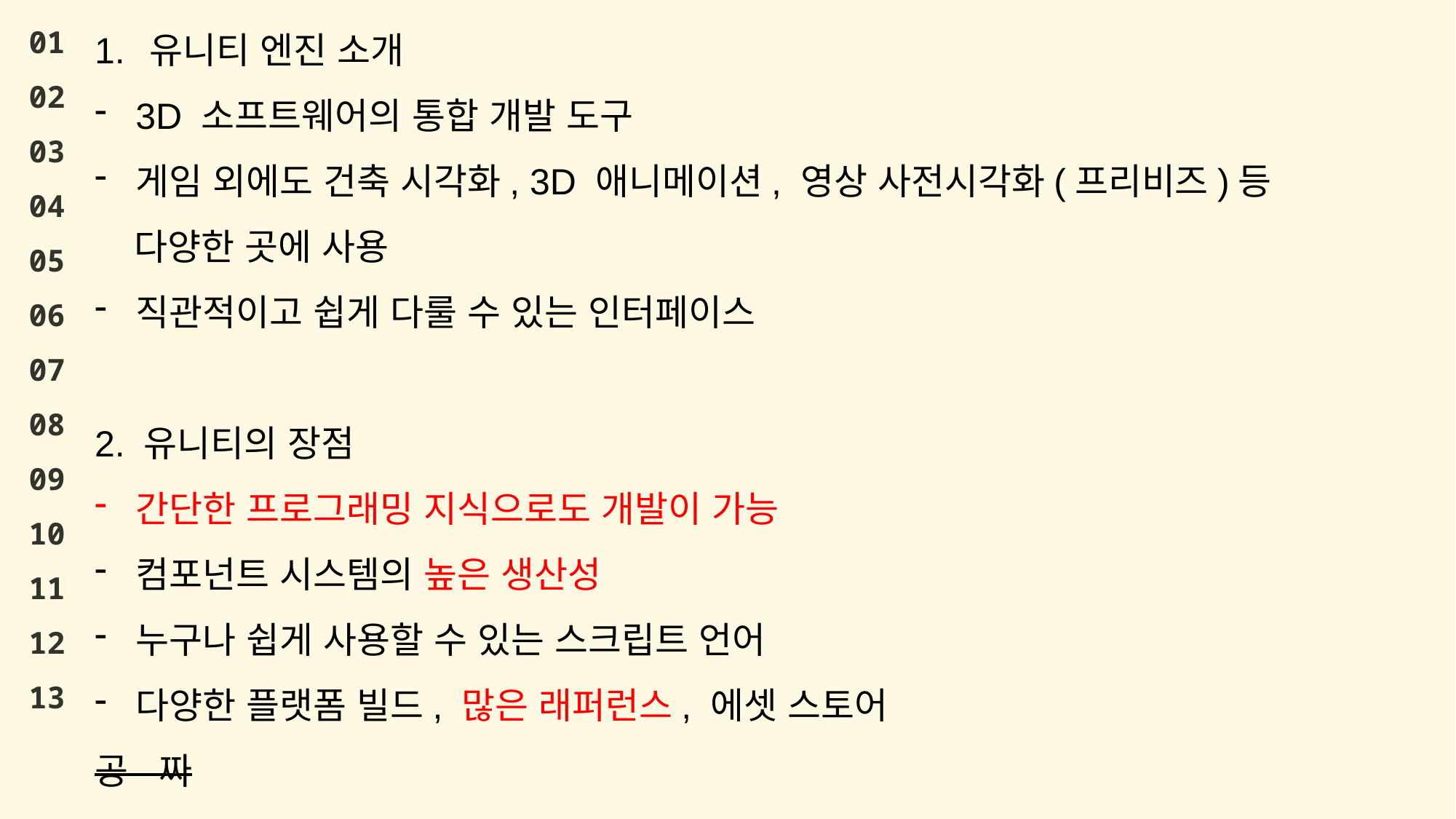

01
02
03
04
05
06
07
08
09
10
11
12
13
유니티 엔진 소개
3D 소프트웨어의 통합 개발 도구
게임 외에도 건축 시각화, 3D 애니메이션, 영상 사전시각화(프리비즈)등
   다양한 곳에 사용
직관적이고 쉽게 다룰 수 있는 인터페이스

2. 유니티의 장점
간단한 프로그래밍 지식으로도 개발이 가능
컴포넌트 시스템의 높은 생산성
누구나 쉽게 사용할 수 있는 스크립트 언어
다양한 플랫폼 빌드, 많은 래퍼런스, 에셋 스토어
공   짜